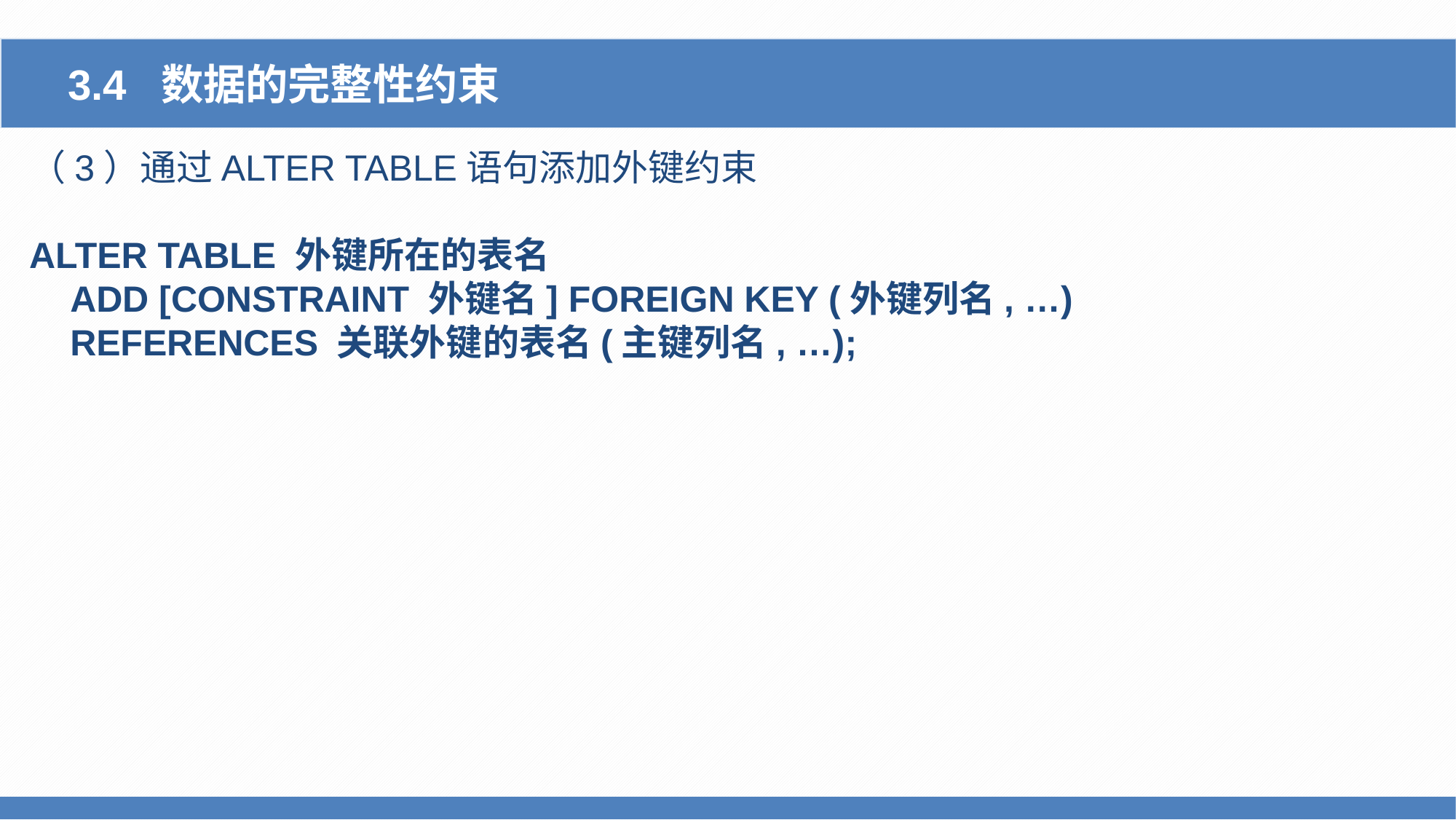

3.4  数据的完整性约束
（3）通过ALTER TABLE语句添加外键约束

ALTER TABLE 外键所在的表名
    ADD [CONSTRAINT 外键名] FOREIGN KEY (外键列名, …)
    REFERENCES 关联外键的表名(主键列名, …);